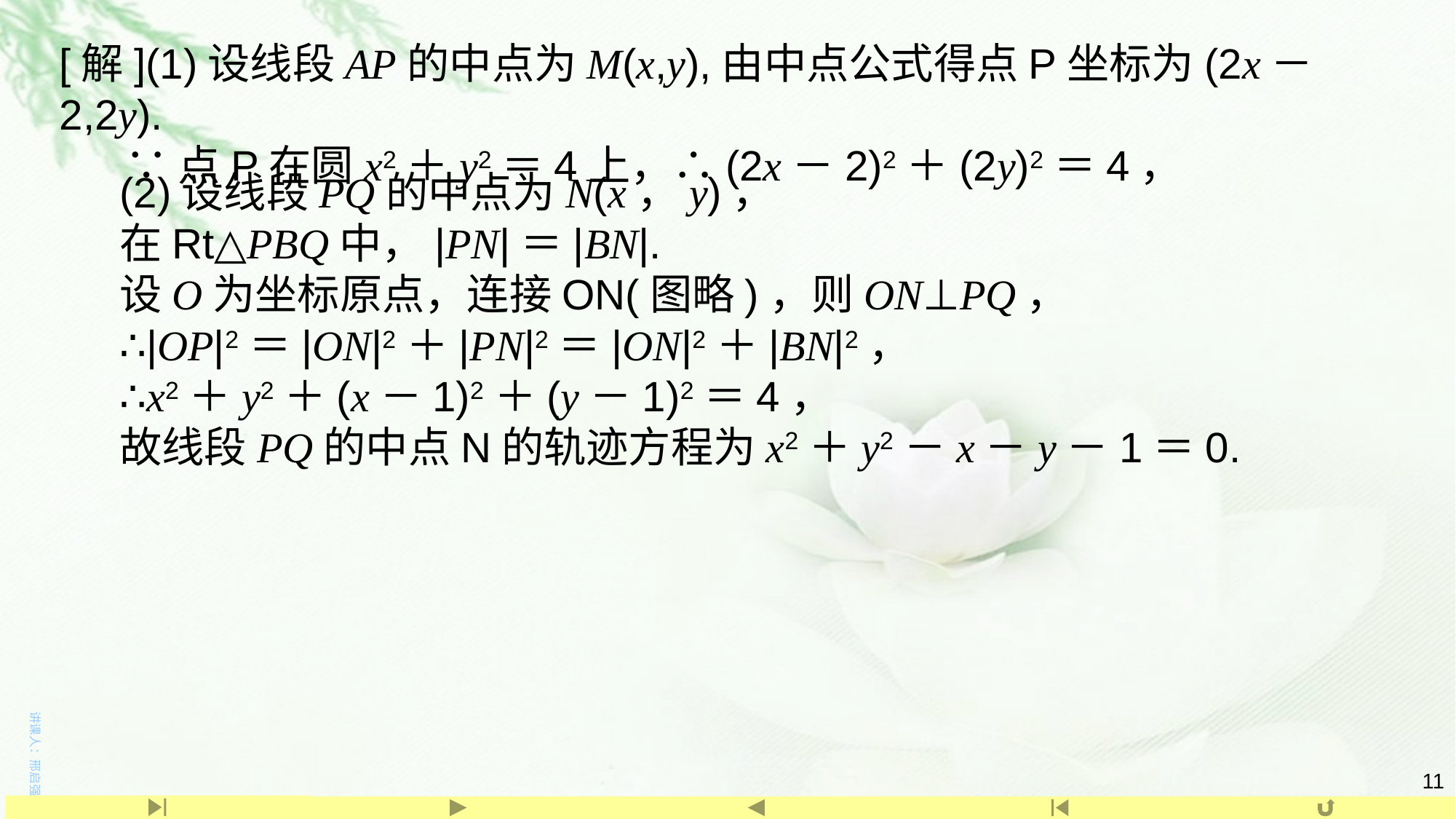

[解](1)设线段AP的中点为M(x,y),由中点公式得点P坐标为(2x－2,2y).
       ∵点P在圆x2＋y2＝4上，∴(2x－2)2＋(2y)2＝4，
(2)设线段PQ的中点为N(x，y)，
在Rt△PBQ中，|PN|＝|BN|.
设O为坐标原点，连接ON(图略)，则ON⊥PQ，
∴|OP|2＝|ON|2＋|PN|2＝|ON|2＋|BN|2，
∴x2＋y2＋(x－1)2＋(y－1)2＝4，
故线段PQ的中点N的轨迹方程为x2＋y2－x－y－1＝0.